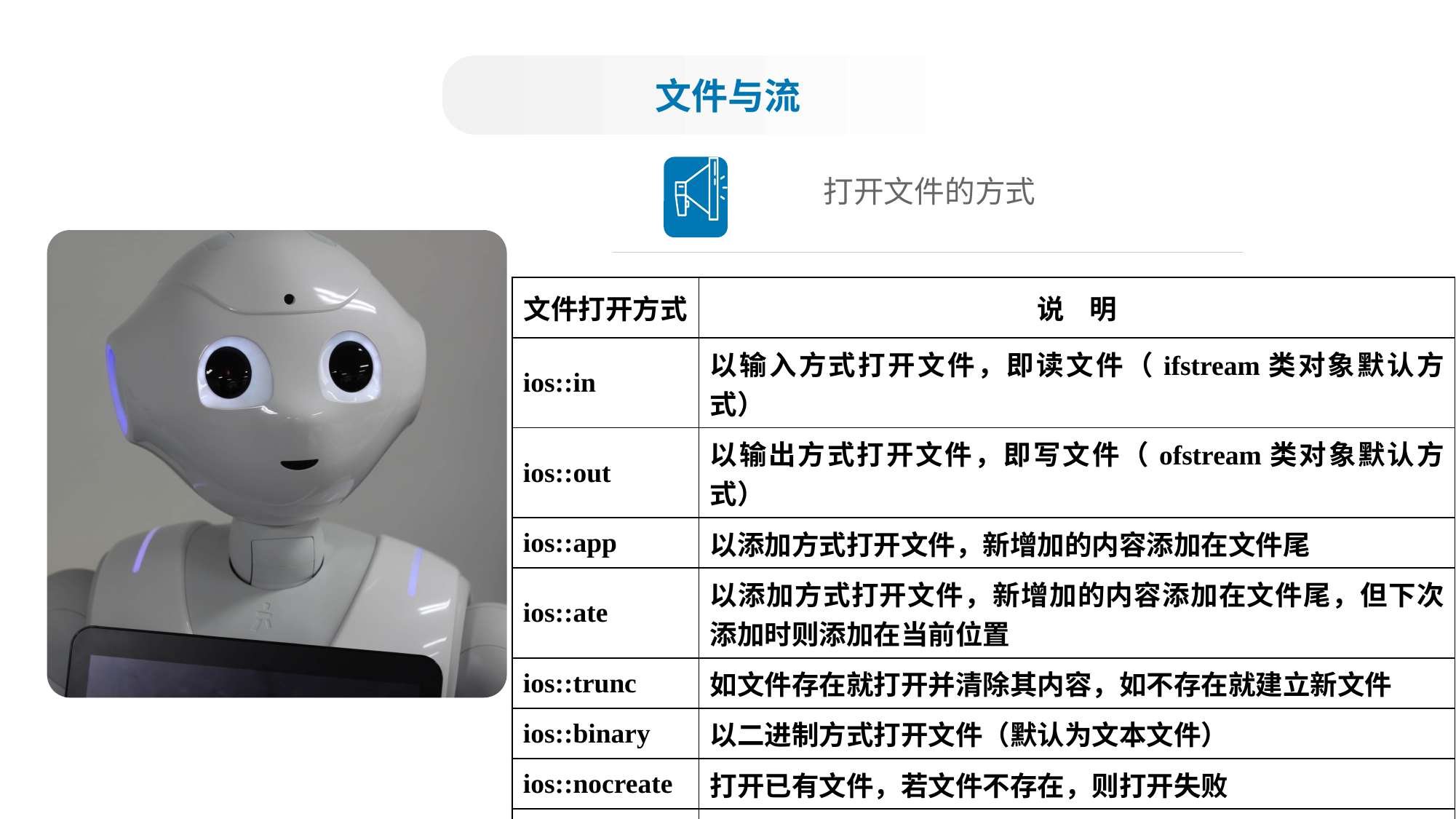

文件与流

打开文件的方式

| 文件打开方式 | 说 明 |
| --- | --- |
| ios::in | 以输入方式打开文件，即读文件（ifstream类对象默认方式） |
| ios::out | 以输出方式打开文件，即写文件（ofstream类对象默认方式） |
| ios::app | 以添加方式打开文件，新增加的内容添加在文件尾 |
| ios::ate | 以添加方式打开文件，新增加的内容添加在文件尾，但下次添加时则添加在当前位置 |
| ios::trunc | 如文件存在就打开并清除其内容，如不存在就建立新文件 |
| ios::binary | 以二进制方式打开文件（默认为文本文件） |
| ios::nocreate | 打开已有文件，若文件不存在，则打开失败 |
| ios::noreplace | 若打开的文件已经存在，则打开失败 |